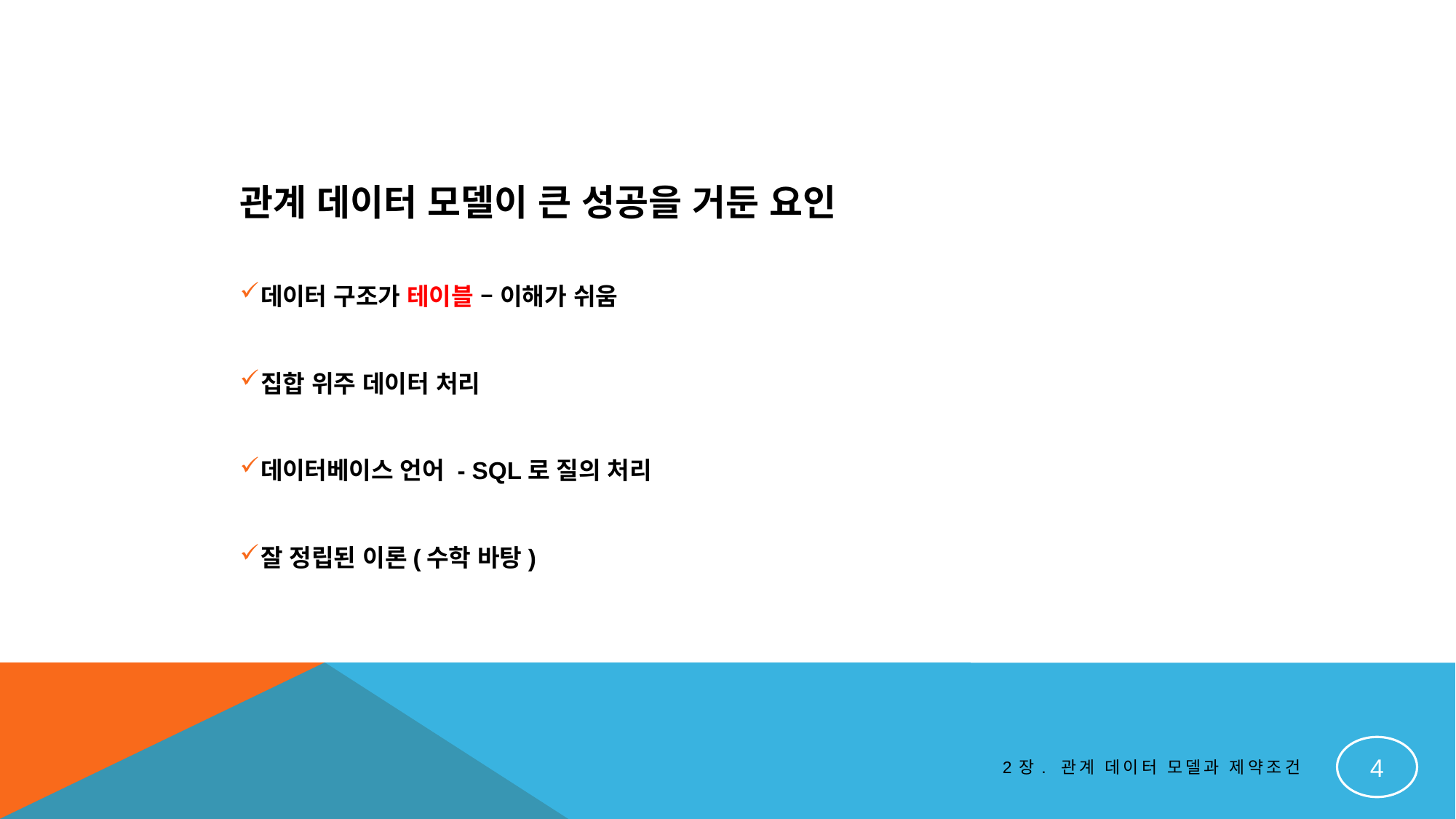

관계 데이터 모델이 큰 성공을 거둔 요인
데이터 구조가 테이블 – 이해가 쉬움
집합 위주 데이터 처리
데이터베이스 언어 - SQL로 질의 처리
잘 정립된 이론(수학 바탕)
4
2장. 관계 데이터 모델과 제약조건